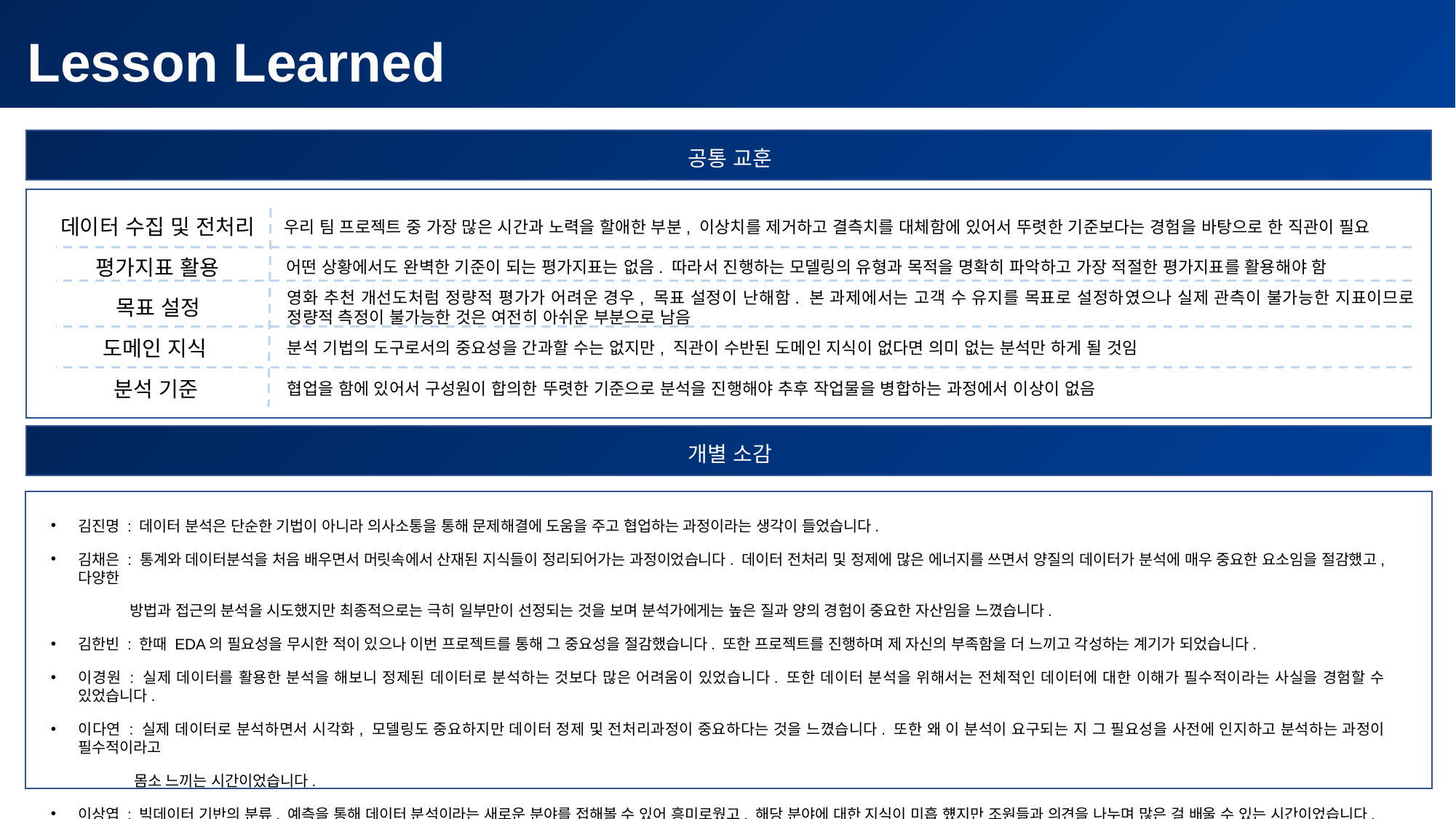

Lesson Learned

향후 3년간 매출 추이 시뮬레이션]
공통 교훈

데이터 수집 및 전처리
우리 팀 프로젝트 중 가장 많은 시간과 노력을 할애한 부분, 이상치를 제거하고 결측치를 대체함에 있어서 뚜렷한 기준보다는 경험을 바탕으로 한 직관이 필요
평가지표 활용
어떤 상황에서도 완벽한 기준이 되는 평가지표는 없음. 따라서 진행하는 모델링의 유형과 목적을 명확히 파악하고 가장 적절한 평가지표를 활용해야 함
영화 추천 개선도처럼 정량적 평가가 어려운 경우, 목표 설정이 난해함. 본 과제에서는 고객 수 유지를 목표로 설정하였으나 실제 관측이 불가능한 지표이므로 정량적 측정이 불가능한 것은 여전히 아쉬운 부분으로 남음
목표 설정
도메인 지식
분석 기법의 도구로서의 중요성을 간과할 수는 없지만, 직관이 수반된 도메인 지식이 없다면 의미 없는 분석만 하게 될 것임
분석 기준
협업을 함에 있어서 구성원이 합의한 뚜렷한 기준으로 분석을 진행해야 추후 작업물을 병합하는 과정에서 이상이 없음

2. 개별 소감
개별 소감

김진명 : 데이터 분석은 단순한 기법이 아니라 의사소통을 통해 문제해결에 도움을 주고 협업하는 과정이라는 생각이 들었습니다.
김채은 : 통계와 데이터분석을 처음 배우면서 머릿속에서 산재된 지식들이 정리되어가는 과정이었습니다. 데이터 전처리 및 정제에 많은 에너지를 쓰면서 양질의 데이터가 분석에 매우 중요한 요소임을 절감했고, 다양한
                  방법과 접근의 분석을 시도했지만 최종적으로는 극히 일부만이 선정되는 것을 보며 분석가에게는 높은 질과 양의 경험이 중요한 자산임을 느꼈습니다.
김한빈 : 한때 EDA의 필요성을 무시한 적이 있으나 이번 프로젝트를 통해 그 중요성을 절감했습니다. 또한 프로젝트를 진행하며 제 자신의 부족함을 더 느끼고 각성하는 계기가 되었습니다.
이경원 : 실제 데이터를 활용한 분석을 해보니 정제된 데이터로 분석하는 것보다 많은 어려움이 있었습니다. 또한 데이터 분석을 위해서는 전체적인 데이터에 대한 이해가 필수적이라는 사실을 경험할 수 있었습니다.
이다연 : 실제 데이터로 분석하면서 시각화, 모델링도 중요하지만 데이터 정제 및 전처리과정이 중요하다는 것을 느꼈습니다. 또한 왜 이 분석이 요구되는 지 그 필요성을 사전에 인지하고 분석하는 과정이 필수적이라고
                   몸소 느끼는 시간이었습니다.
이상엽 : 빅데이터 기반의 분류, 예측을 통해 데이터 분석이라는 새로운 분야를 접해볼 수 있어 흥미로웠고, 해당 분야에 대한 지식이 미흡 헀지만 조원들과 의견을 나누며 많은 걸 배울 수 있는 시간이었습니다.